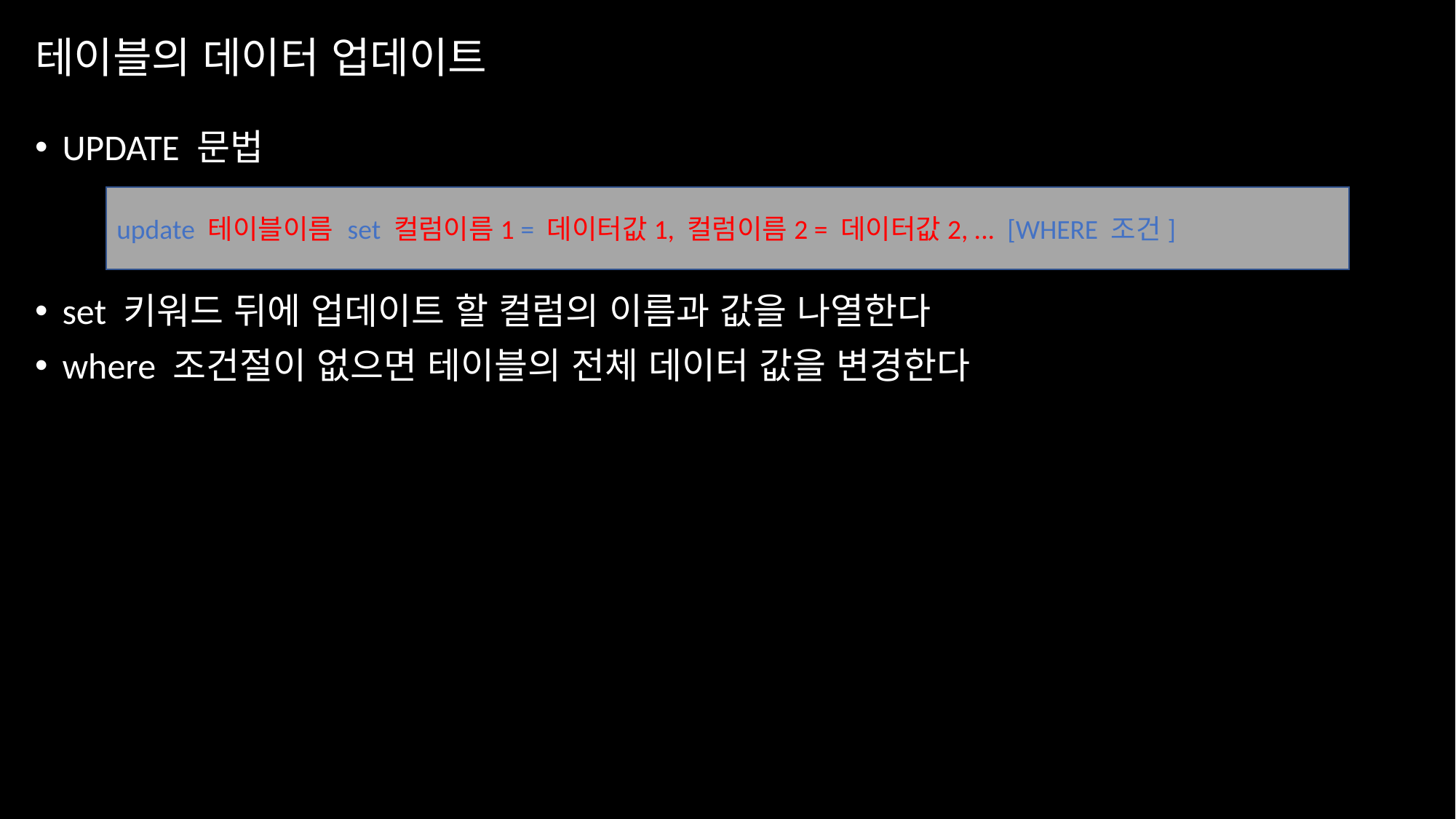

# 테이블의 데이터 업데이트
UPDATE 문법

set 키워드 뒤에 업데이트 할 컬럼의 이름과 값을 나열한다
where 조건절이 없으면 테이블의 전체 데이터 값을 변경한다

update 테이블이름 set 컬럼이름1 = 데이터값1, 컬럼이름2 = 데이터값2, ...  [WHERE 조건]